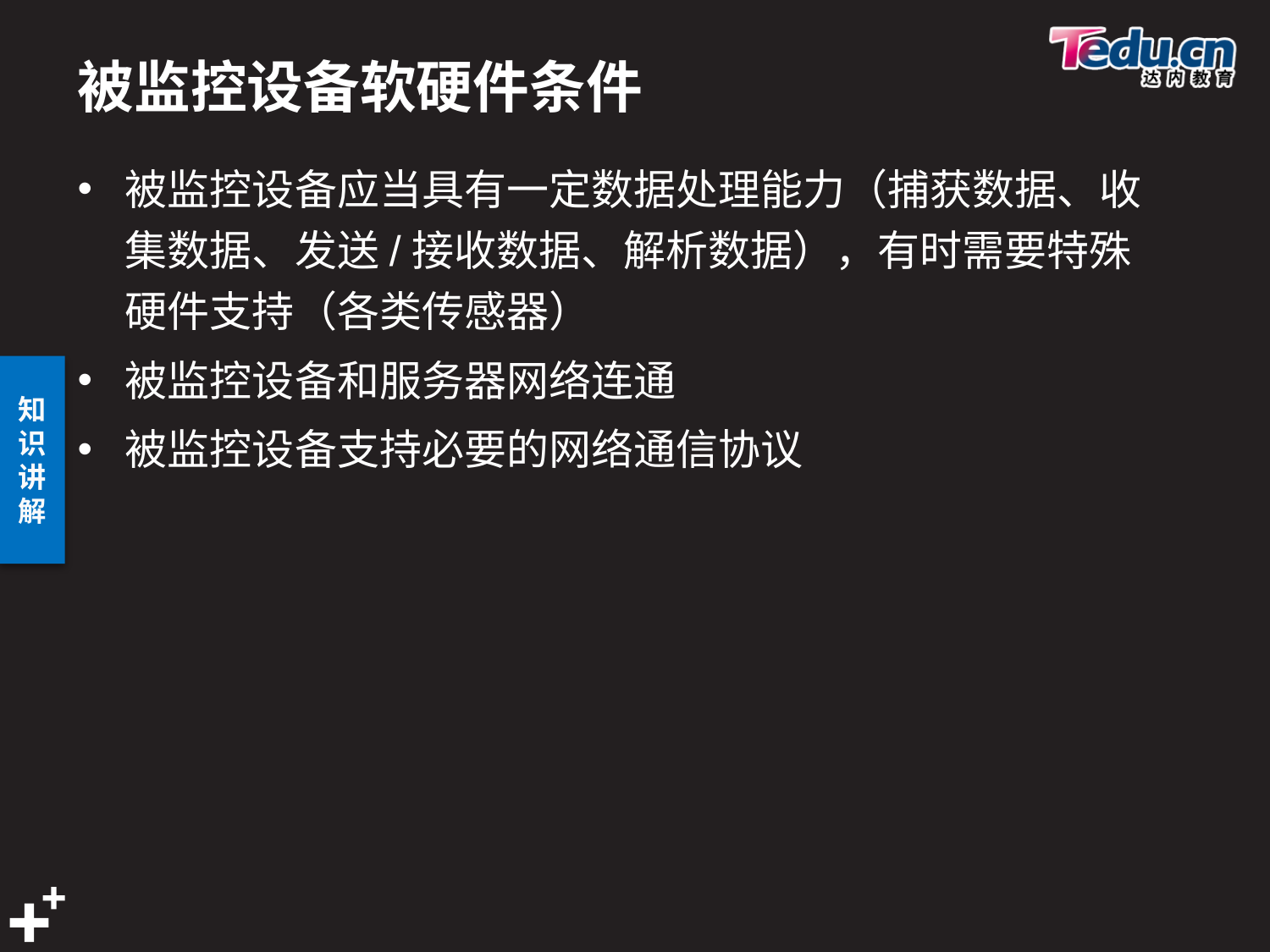

# 被监控设备软硬件条件
被监控设备应当具有一定数据处理能力（捕获数据、收集数据、发送/接收数据、解析数据），有时需要特殊硬件支持（各类传感器）
被监控设备和服务器网络连通
被监控设备支持必要的网络通信协议